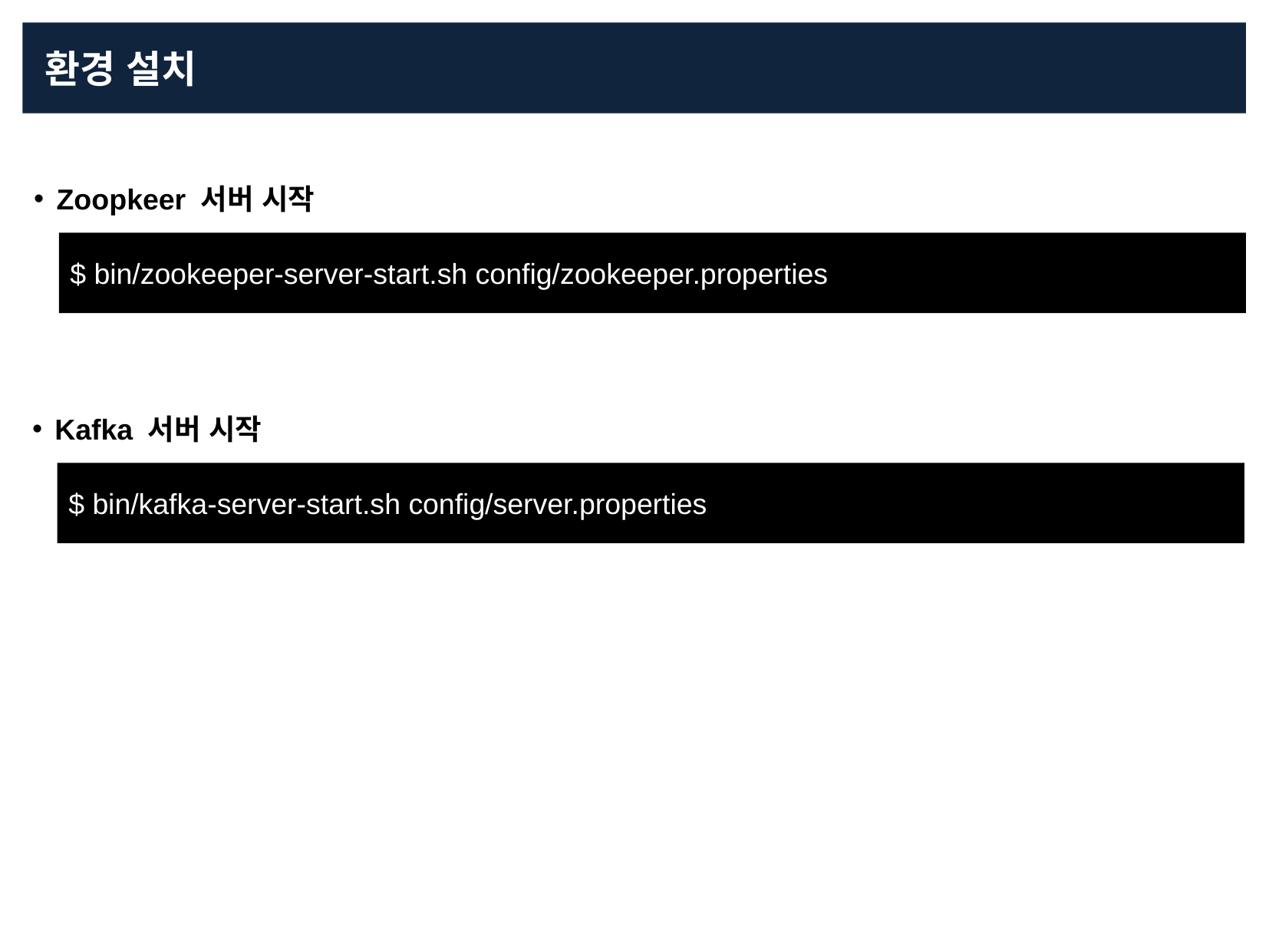

환경 설치
Zoopkeer 서버 시작
$ bin/zookeeper-server-start.sh config/zookeeper.properties
Kafka 서버 시작
$ bin/kafka-server-start.sh config/server.properties